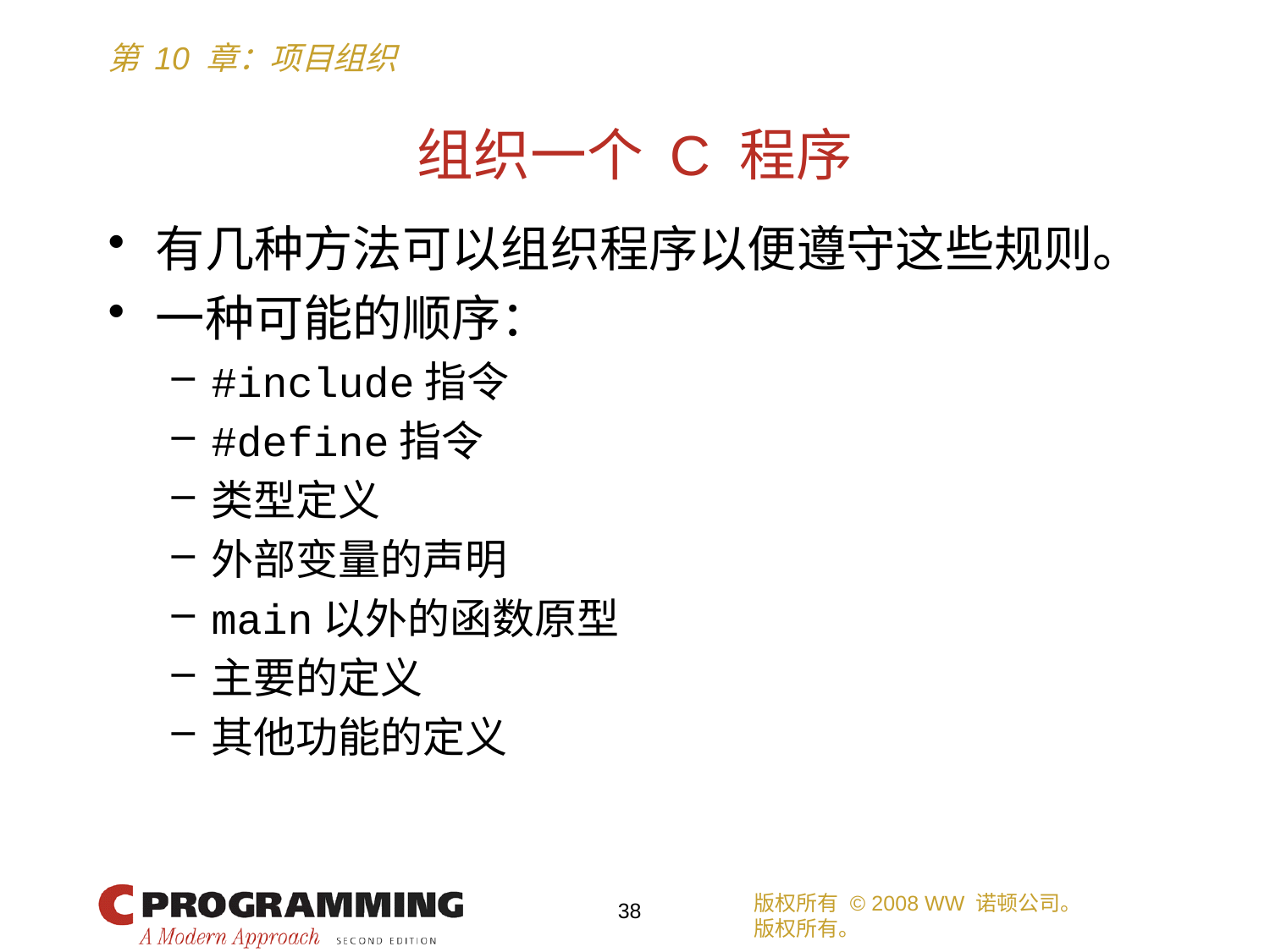

# 组织一个 C 程序
有几种方法可以组织程序以便遵守这些规则。
一种可能的顺序：
#include指令
#define指令
类型定义
外部变量的声明
main以外的函数原型
主要的定义
其他功能的定义
版权所有 © 2008 WW 诺顿公司。
版权所有。
38